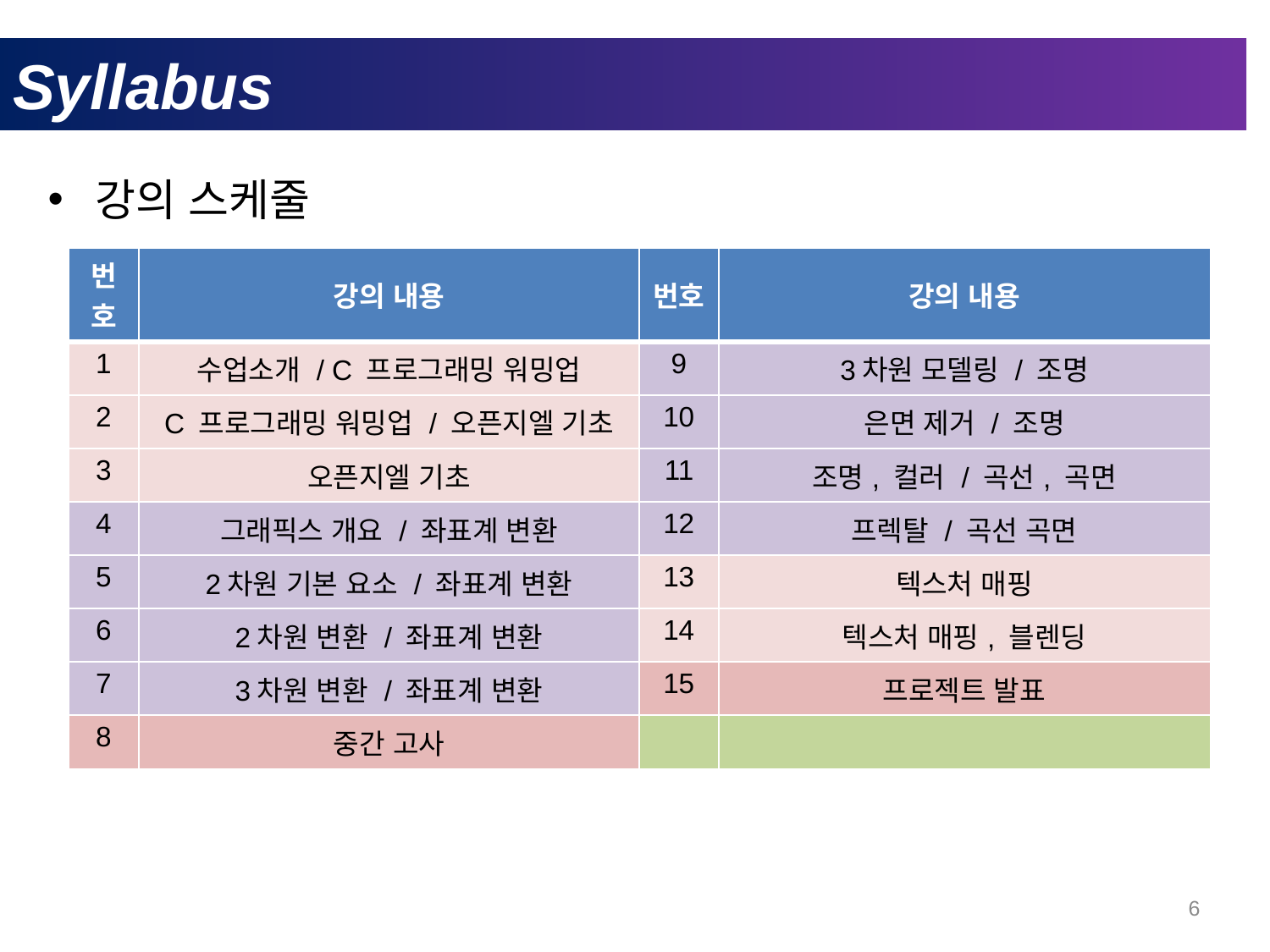

# Syllabus
강의 스케줄

| 번호 | 강의 내용 | 번호 | 강의 내용 |
| --- | --- | --- | --- |
| 1 | 수업소개 / C 프로그래밍 워밍업 | 9 | 3차원 모델링 / 조명 |
| 2 | C 프로그래밍 워밍업 / 오픈지엘 기초 | 10 | 은면 제거 / 조명 |
| 3 | 오픈지엘 기초 | 11 | 조명, 컬러 / 곡선, 곡면 |
| 4 | 그래픽스 개요 / 좌표계 변환 | 12 | 프렉탈 / 곡선 곡면 |
| 5 | 2차원 기본 요소 / 좌표계 변환 | 13 | 텍스처 매핑 |
| 6 | 2차원 변환 / 좌표계 변환 | 14 | 텍스처 매핑, 블렌딩 |
| 7 | 3차원 변환 / 좌표계 변환 | 15 | 프로젝트 발표 |
| 8 | 중간 고사 |  |  |
6